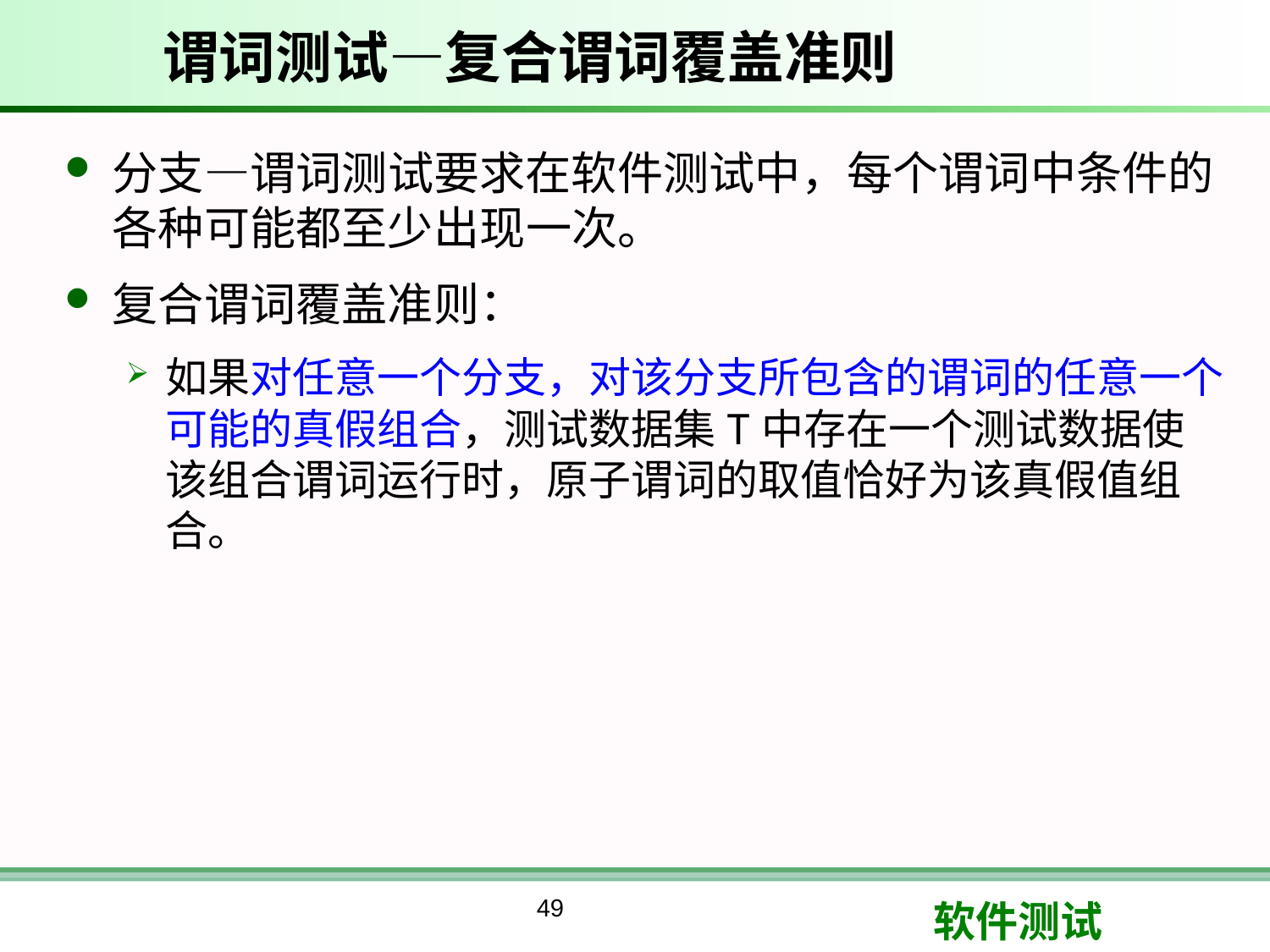

# 谓词测试—复合谓词覆盖准则
分支—谓词测试要求在软件测试中，每个谓词中条件的各种可能都至少出现一次。
复合谓词覆盖准则：
如果对任意一个分支，对该分支所包含的谓词的任意一个可能的真假组合，测试数据集T中存在一个测试数据使该组合谓词运行时，原子谓词的取值恰好为该真假值组合。

49